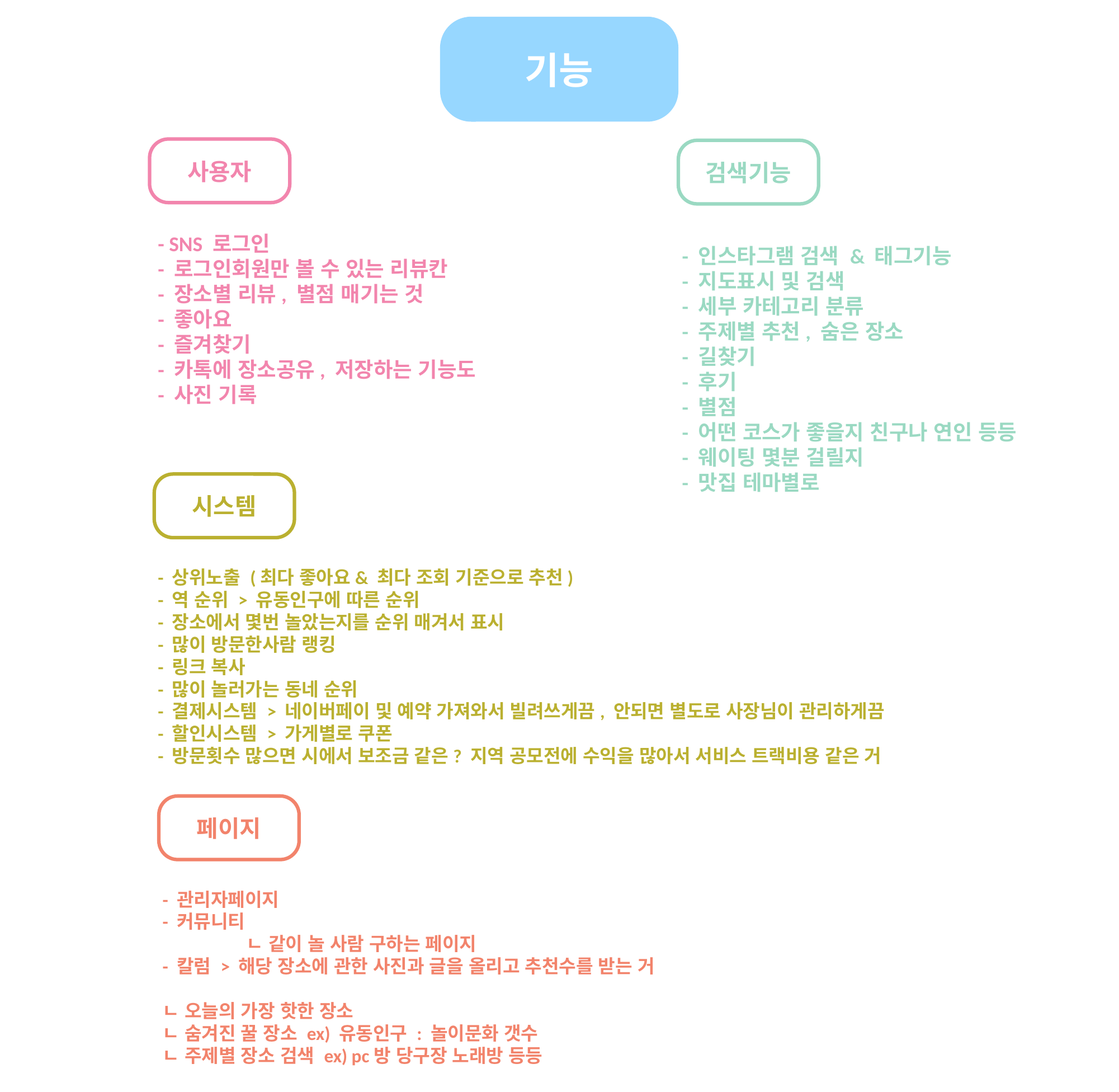

기능
사용자
검색기능
- SNS 로그인
- 로그인회원만 볼 수 있는 리뷰칸
- 장소별 리뷰, 별점 매기는 것
- 좋아요
- 즐겨찾기
- 카톡에 장소공유, 저장하는 기능도
- 사진 기록
- 인스타그램 검색 & 태그기능
- 지도표시 및 검색
- 세부 카테고리 분류
- 주제별 추천, 숨은 장소
- 길찾기
- 후기
- 별점
- 어떤 코스가 좋을지 친구나 연인 등등
- 웨이팅 몇분 걸릴지
- 맛집 테마별로
시스템
- 상위노출 (최다 좋아요& 최다 조회 기준으로 추천)
- 역 순위 > 유동인구에 따른 순위
- 장소에서 몇번 놀았는지를 순위 매겨서 표시
- 많이 방문한사람 랭킹
- 링크 복사
- 많이 놀러가는 동네 순위
- 결제시스템 > 네이버페이 및 예약 가져와서 빌려쓰게끔, 안되면 별도로 사장님이 관리하게끔
- 할인시스템 > 가게별로 쿠폰
- 방문횟수 많으면 시에서 보조금 같은? 지역 공모전에 수익을 많아서 서비스 트랙비용 같은 거
페이지
- 관리자페이지
- 커뮤니티
	ㄴ 같이 놀 사람 구하는 페이지
​- 칼럼 > 해당 장소에 관한 사진과 글을 올리고 추천수를 받는 거

ㄴ 오늘의 가장 핫한 장소
ㄴ 숨겨진 꿀 장소 ex) 유동인구 : 놀이문화 갯수
ㄴ 주제별 장소 검색 ex) pc방 당구장 노래방 등등